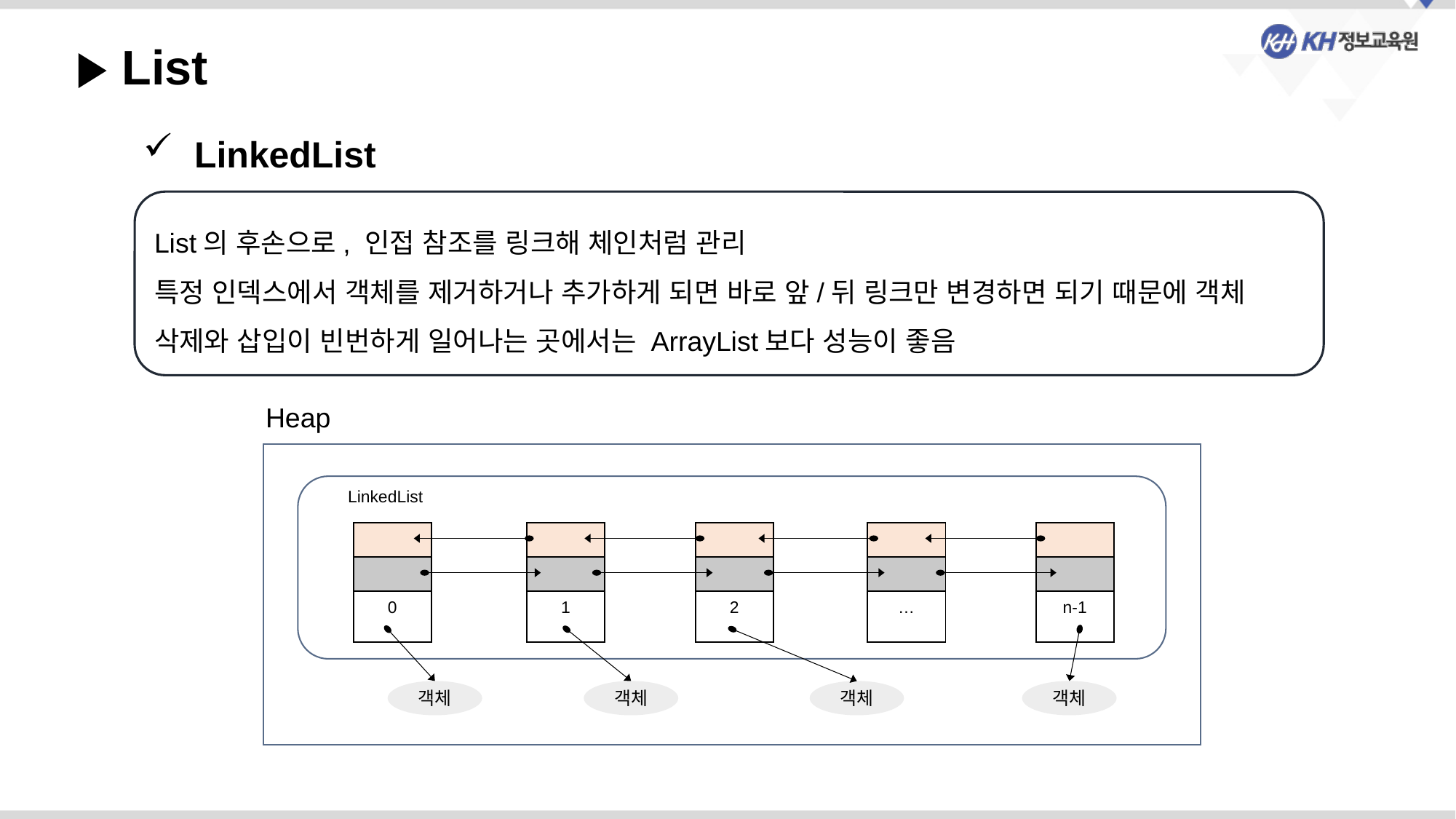

▶ List
 LinkedList
List의 후손으로, 인접 참조를 링크해 체인처럼 관리
특정 인덱스에서 객체를 제거하거나 추가하게 되면 바로 앞/뒤 링크만 변경하면 되기 때문에 객체 삭제와 삽입이 빈번하게 일어나는 곳에서는 ArrayList보다 성능이 좋음
Heap

LinkedList
|  |
| --- |
|  |
| 0 |
|  |
| --- |
|  |
| 1 |
|  |
| --- |
|  |
| 2 |
|  |
| --- |
|  |
| … |
|  |
| --- |
|  |
| n-1 |
객체
객체
객체
객체